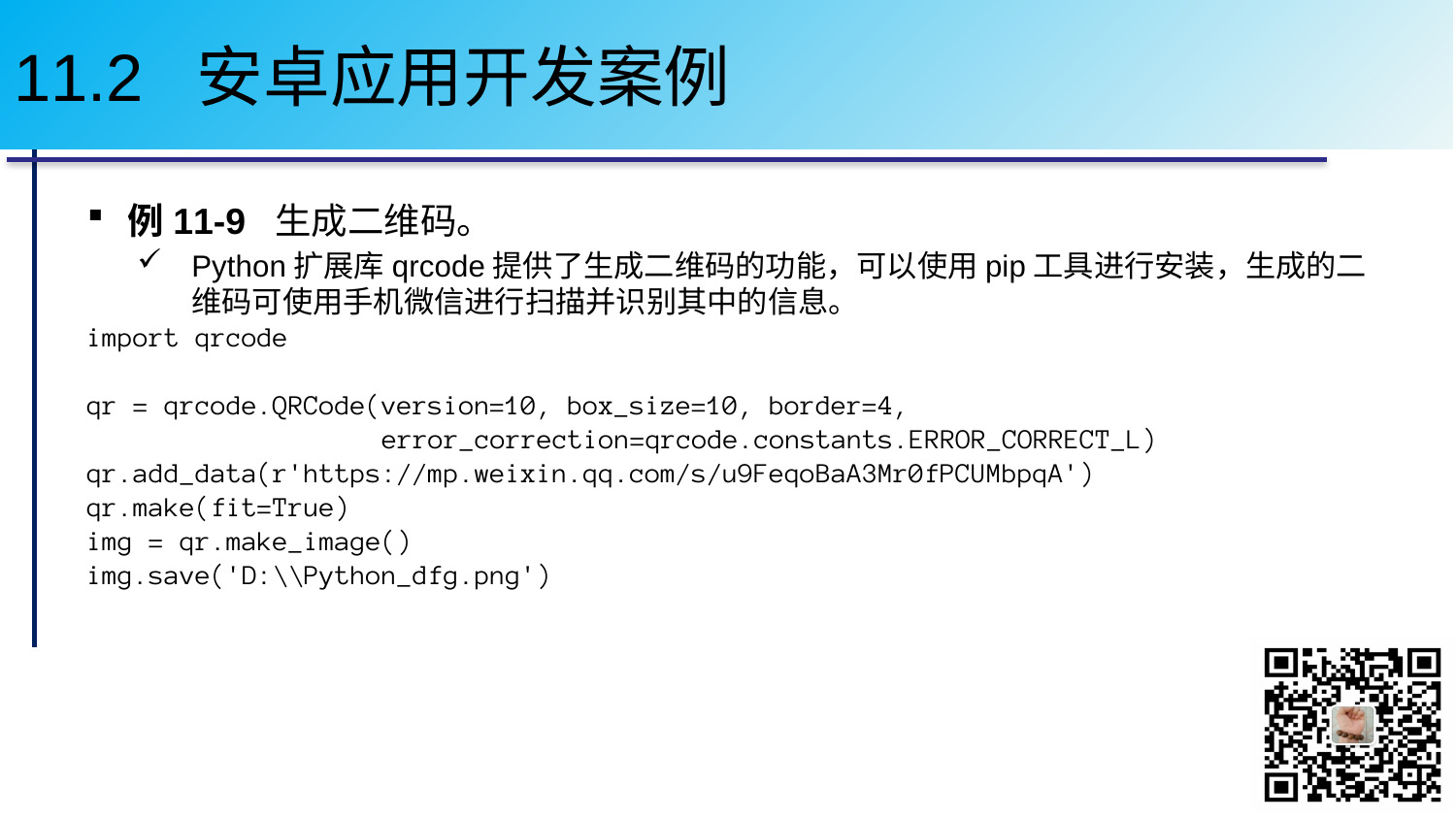

# 11.2  安卓应用开发案例
例11-9  生成二维码。
Python扩展库qrcode提供了生成二维码的功能，可以使用pip工具进行安装，生成的二维码可使用手机微信进行扫描并识别其中的信息。
import qrcode

qr = qrcode.QRCode(version=10, box_size=10, border=4,
                   error_correction=qrcode.constants.ERROR_CORRECT_L)
qr.add_data(r'https://mp.weixin.qq.com/s/u9FeqoBaA3Mr0fPCUMbpqA')
qr.make(fit=True)
img = qr.make_image()
img.save('D:\\Python_dfg.png')